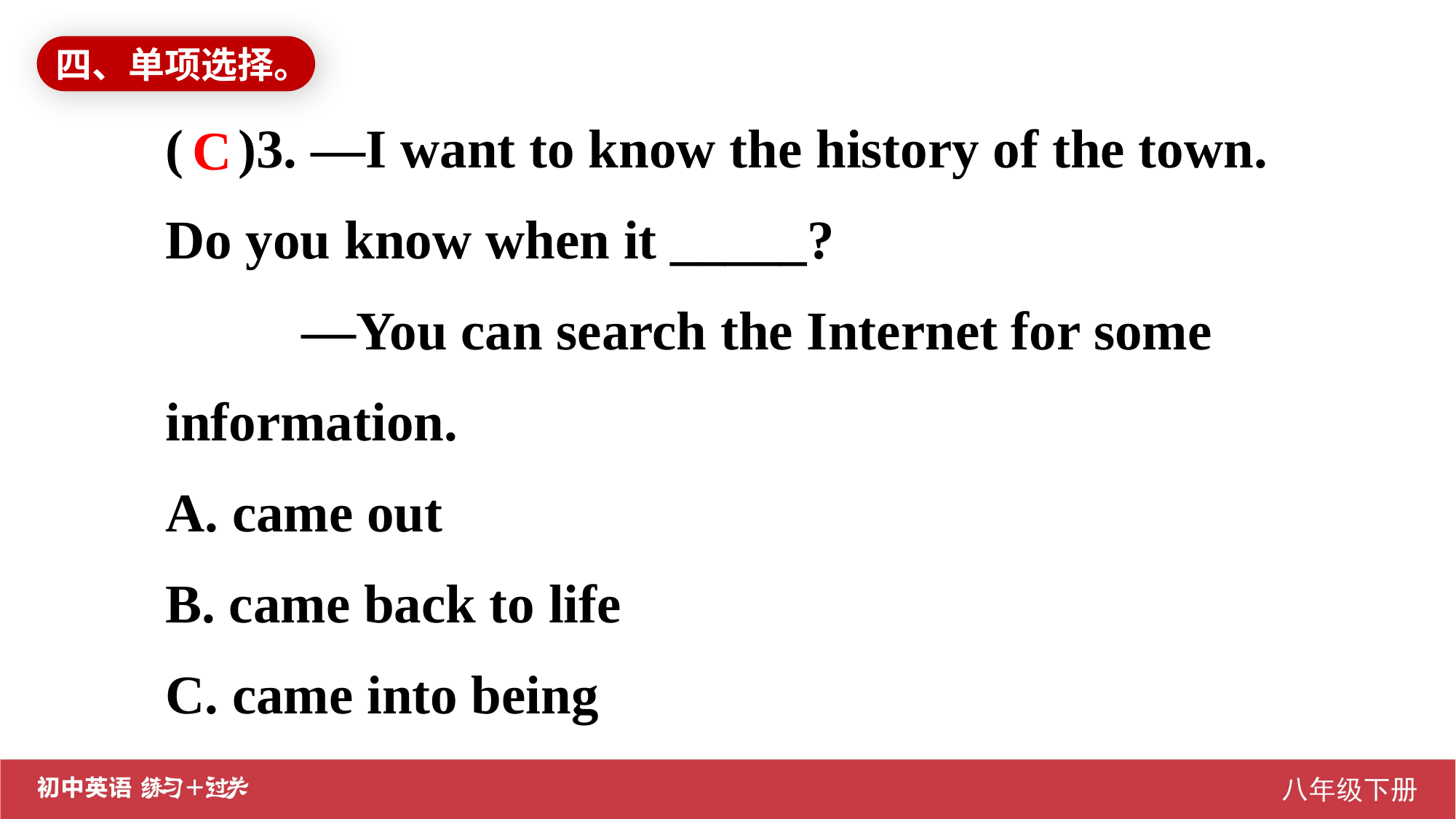

四、单项选择。
(    )3. —I want to know the history of the town. Do you know when it _____?
	  —You can search the Internet for some information.
A. came out
B. came back to life
C. came into being
C